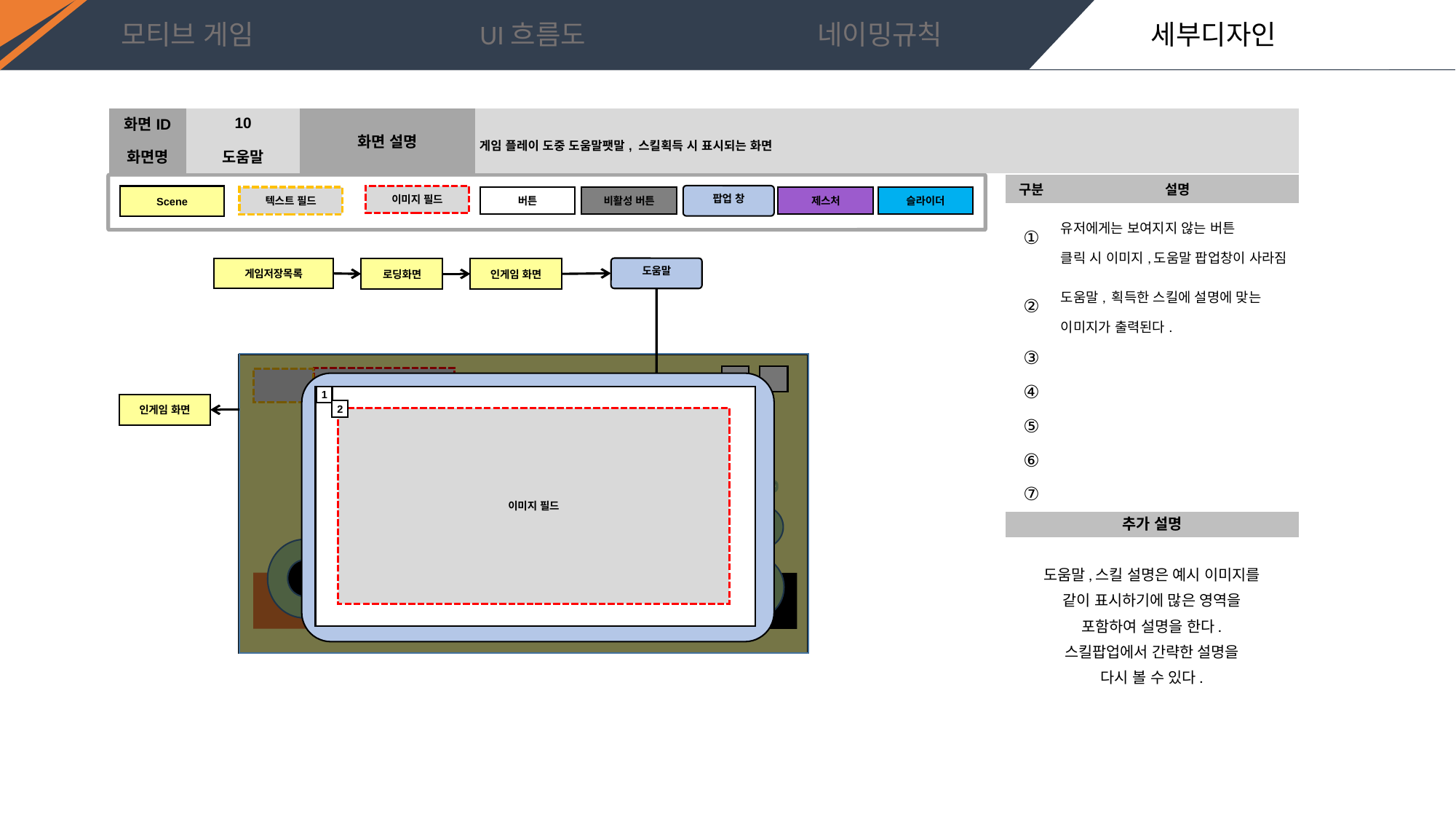

| 화면ID | 10 | 화면 설명 | 게임 플레이 도중 도움말팻말, 스킬획득 시 표시되는 화면 |
| --- | --- | --- | --- |
| 화면명 | 도움말 |  |  |

| 구분 | 설명 |
| --- | --- |
| ① | 유저에게는 보여지지 않는 버튼 클릭 시 이미지,도움말 팝업창이 사라짐 |
| ② | 도움말, 획득한 스킬에 설명에 맞는 이미지가 출력된다. |
| ③ |  |
| ④ |  |
| ⑤ |  |
| ⑥ |  |
| ⑦ |  |
| 추가 설명 |  |
| 도움말,스킬 설명은 예시 이미지를 같이 표시하기에 많은 영역을 포함하여 설명을 한다. 스킬팝업에서 간략한 설명을 다시 볼 수 있다. |  |
팝업 창
이미지 필드
Scene
비활성 버튼
슬라이더
제스처
텍스트 필드
버튼
도움말
게임저장목록
로딩화면
인게임 화면

1

인게임 화면
2
이미지 필드

스킬

점프
스킬